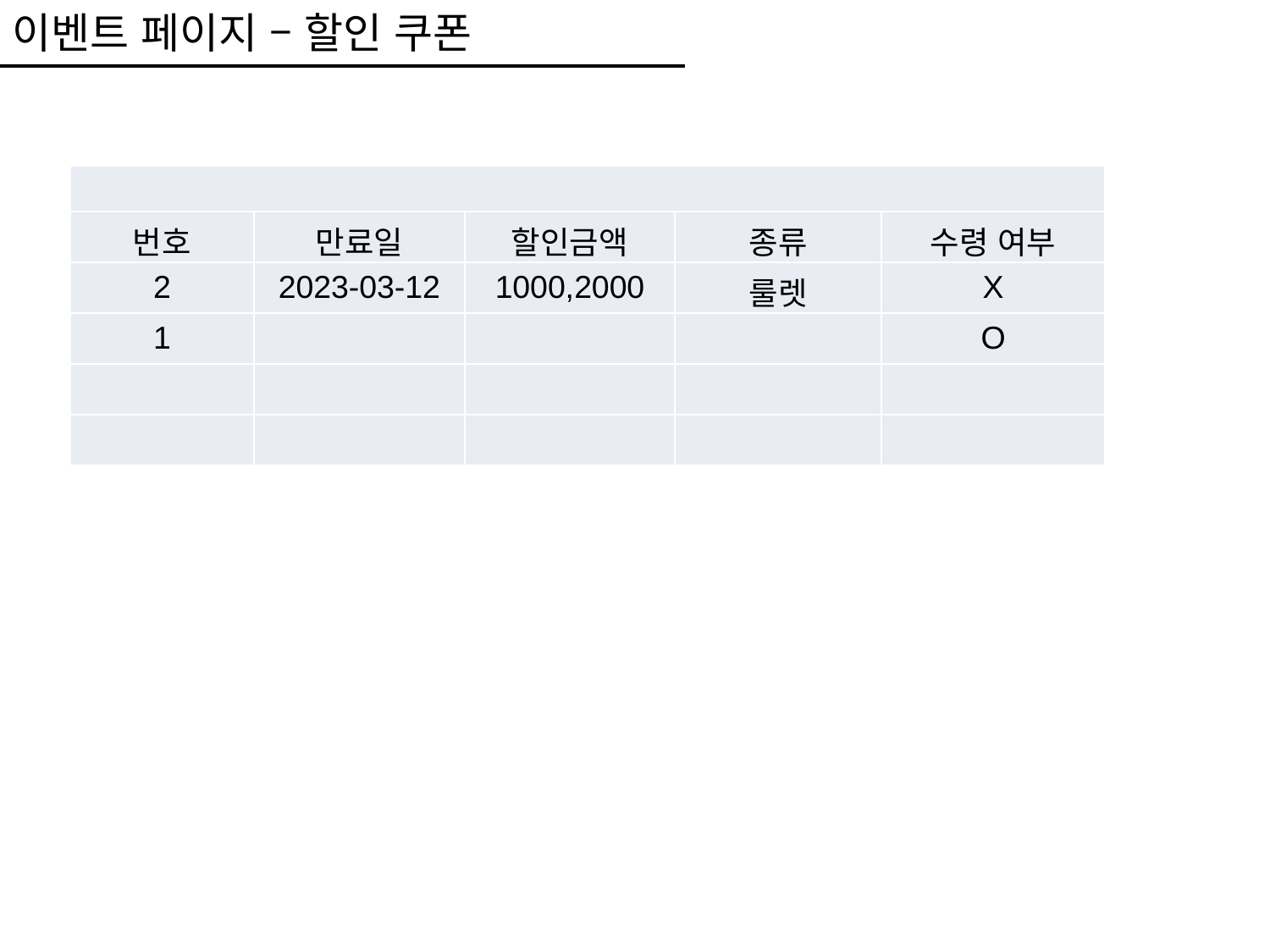

이벤트 페이지 – 할인 쿠폰
|  |  |  |  |  |
| --- | --- | --- | --- | --- |
| 번호 | 만료일 | 할인금액 | 종류 | 수령 여부 |
| 2 | 2023-03-12 | 1000,2000 | 룰렛 | X |
| 1 |  |  |  | O |
|  |  |  |  |  |
|  |  |  |  |  |